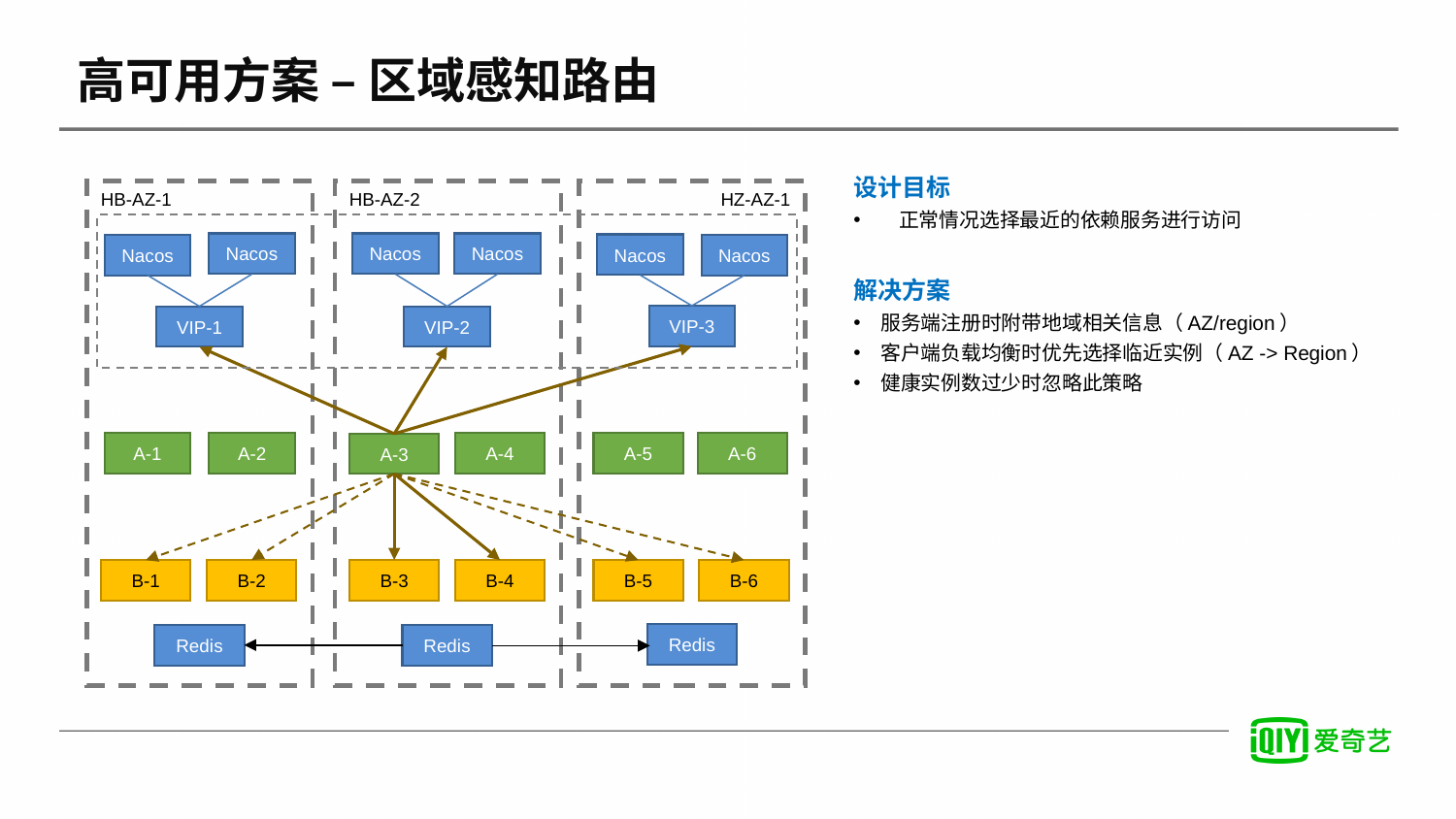

# 高可用方案 – 区域感知路由
设计目标
正常情况选择最近的依赖服务进行访问

解决方案
服务端注册时附带地域相关信息（AZ/region）
客户端负载均衡时优先选择临近实例（AZ -> Region）
健康实例数过少时忽略此策略

HB-AZ-1
HB-AZ-2
HZ-AZ-1

Nacos
Nacos
Nacos
Nacos
Nacos
Nacos
VIP-3
VIP-1
VIP-2
A-1
A-2
A-4
A-5
A-6
A-3
B-1
B-2
B-3
B-4
B-5
B-6
Redis
Redis
Redis